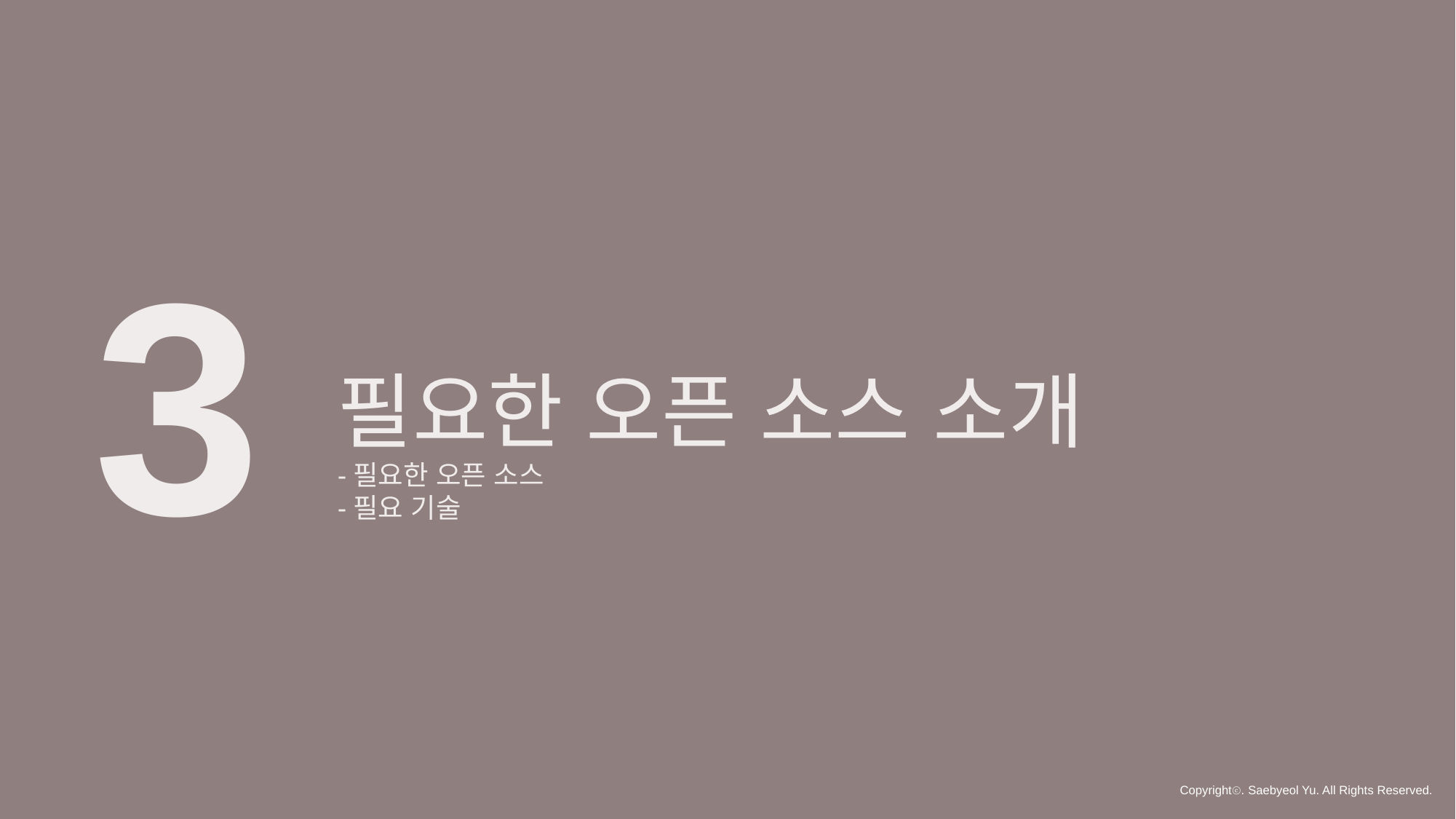

3
필요한 오픈 소스 소개
-필요한 오픈 소스
-필요 기술

Copyrightⓒ. Saebyeol Yu. All Rights Reserved.